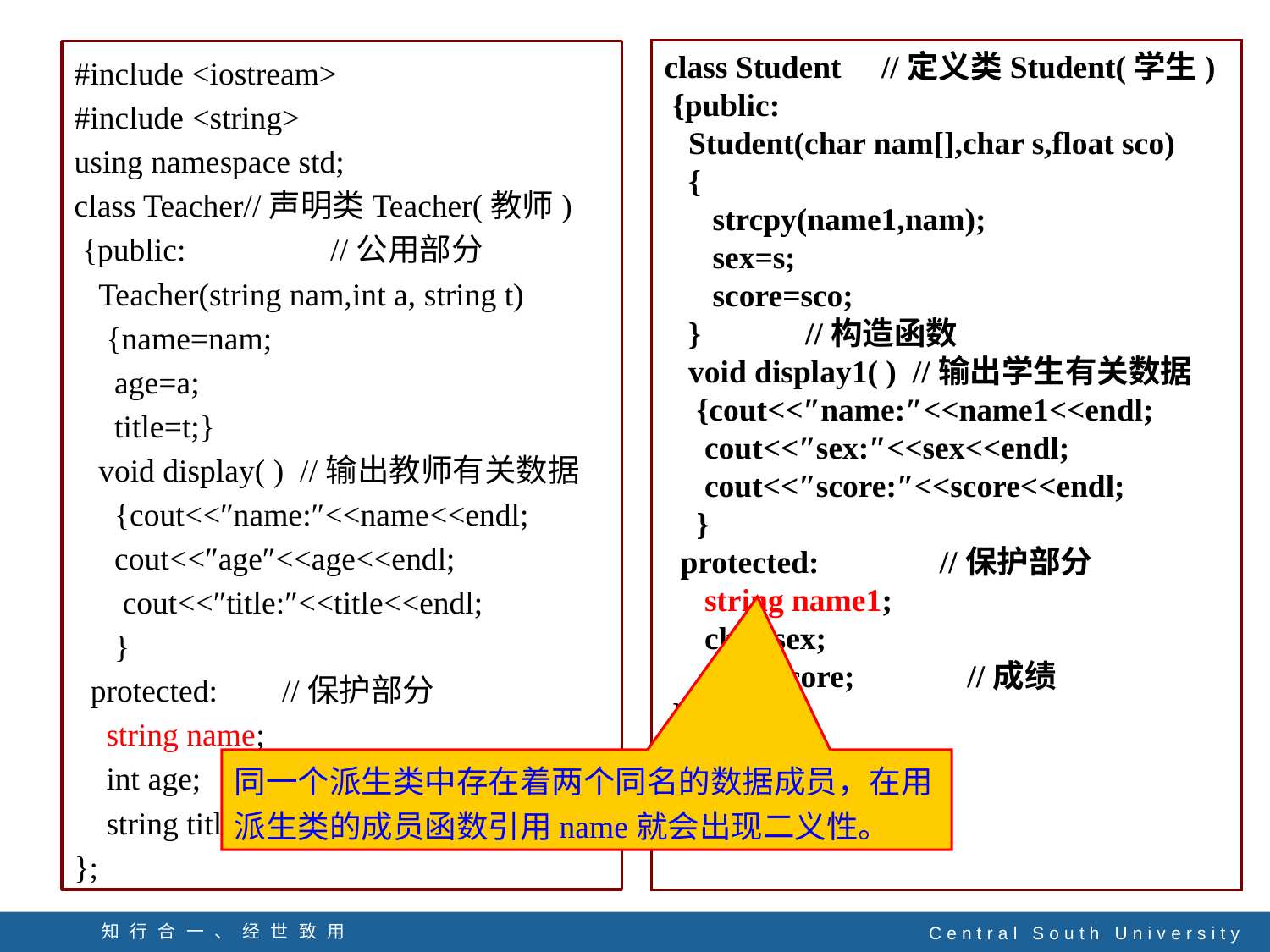

class Student     //定义类Student(学生)
 {public:
   Student(char nam[],char s,float sco)
   {
      strcpy(name1,nam);
      sex=s;
      score=sco;
   }             //构造函数
   void display1( )  //输出学生有关数据
    {cout<<″name:″<<name1<<endl;
     cout<<″sex:″<<sex<<endl;
     cout<<″score:″<<score<<endl;
    }
  protected:               //保护部分
     string name1;
     char sex;
     float score;              //成绩
 };
#include <iostream>
#include <string>
using namespace std;
class Teacher//声明类Teacher(教师)
 {public:                  //公用部分
   Teacher(string nam,int a, string t)
    {name=nam;
     age=a;
     title=t;}
   void display( )  //输出教师有关数据
     {cout<<″name:″<<name<<endl;
     cout<<″age″<<age<<endl;
      cout<<″title:″<<title<<endl;
     }
  protected:        //保护部分
    string name;
    int age;
    string title;        //职称
};
同一个派生类中存在着两个同名的数据成员，在用派生类的成员函数引用name就会出现二义性。

知行合一、经世致用
自强不息 厚德载物
Central South University